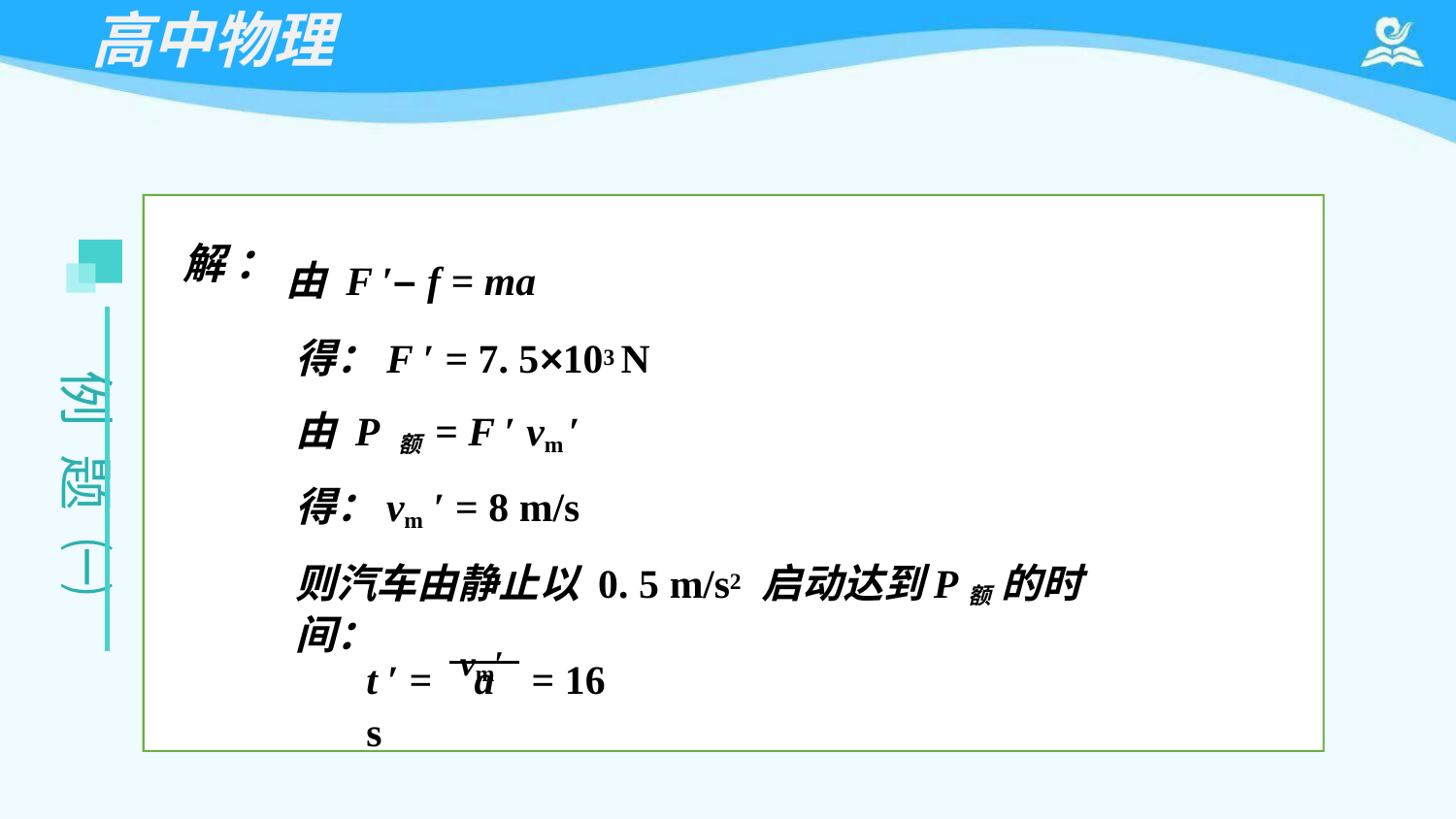

# 高中物理
解 ： 由 F ʹ– f = ma
得：F ʹ = 7. 5×103 N
由 P 额 = F ʹ vm ʹ
得：vm ʹ = 8 m/s
则汽车由静止以 0. 5 m/s2 启动达到P额 的时间：

例
题
㈠
t ʹ =	vmʹ	= 16 s
a